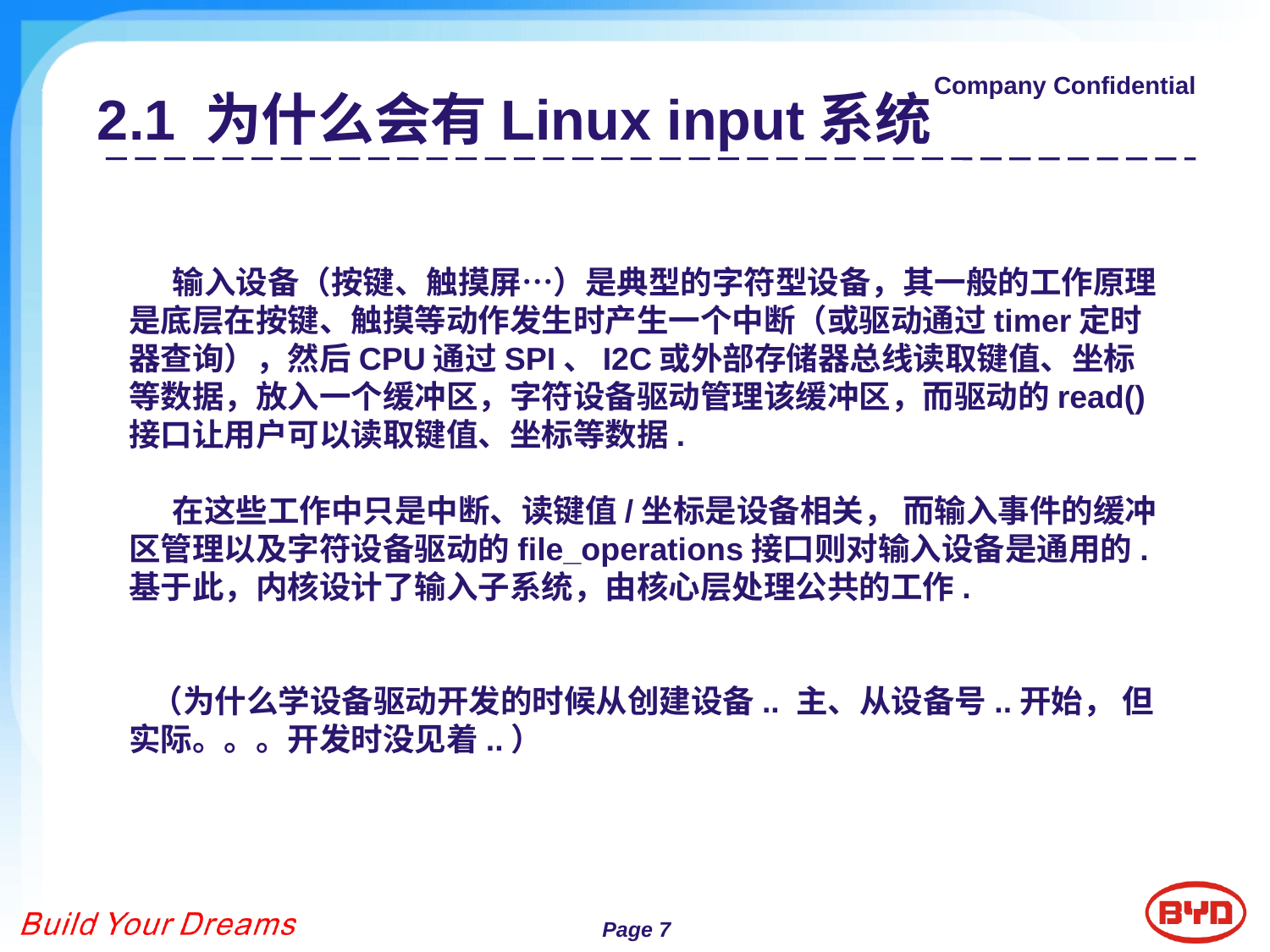

2.1 为什么会有Linux input系统
     输入设备（按键、触摸屏…）是典型的字符型设备，其一般的工作原理是底层在按键、触摸等动作发生时产生一个中断（或驱动通过timer定时器查询），然后CPU通过SPI、I2C或外部存储器总线读取键值、坐标等数据，放入一个缓冲区，字符设备驱动管理该缓冲区，而驱动的read()接口让用户可以读取键值、坐标等数据.

     在这些工作中只是中断、读键值/坐标是设备相关， 而输入事件的缓冲区管理以及字符设备驱动的file_operations接口则对输入设备是通用的. 基于此，内核设计了输入子系统，由核心层处理公共的工作.

  （为什么学设备驱动开发的时候从创建设备.. 主、从设备号..开始， 但实际。。。开发时没见着..）